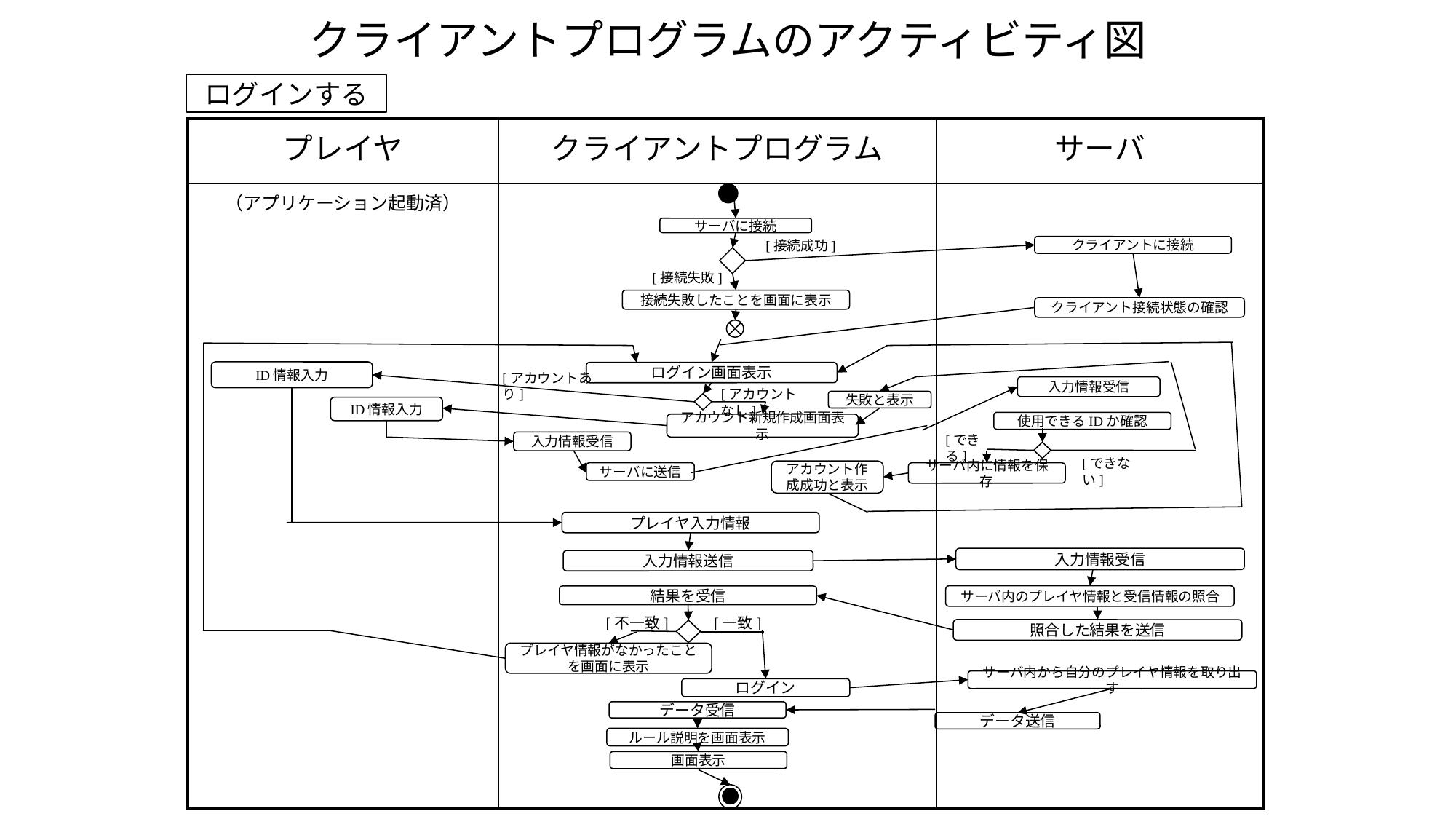

# クライアントプログラムのアクティビティ図
ログインする
| プレイヤ | クライアントプログラム | サーバ |
| --- | --- | --- |
| （アプリケーション起動済） |  |  |

サーバに接続
[接続成功]
クライアントに接続

[接続失敗]
接続失敗したことを画面に表示
クライアント接続状態の確認

ID情報入力
ログイン画面表示
[アカウントあり]
入力情報受信
[アカウントなし]
失敗と表示

ID情報入力
使用できるIDか確認
アカウント新規作成画面表示
[できる]
入力情報受信

[できない]
アカウント作成成功と表示
サーバ内に情報を保存
サーバに送信
プレイヤ入力情報
入力情報受信
入力情報送信
サーバ内のプレイヤ情報と受信情報の照合
結果を受信
[不一致]
[一致]
照合した結果を送信

プレイヤ情報がなかったことを画面に表示
サーバ内から自分のプレイヤ情報を取り出す
ログイン
データ受信
データ送信
ルール説明を画面表示
画面表示